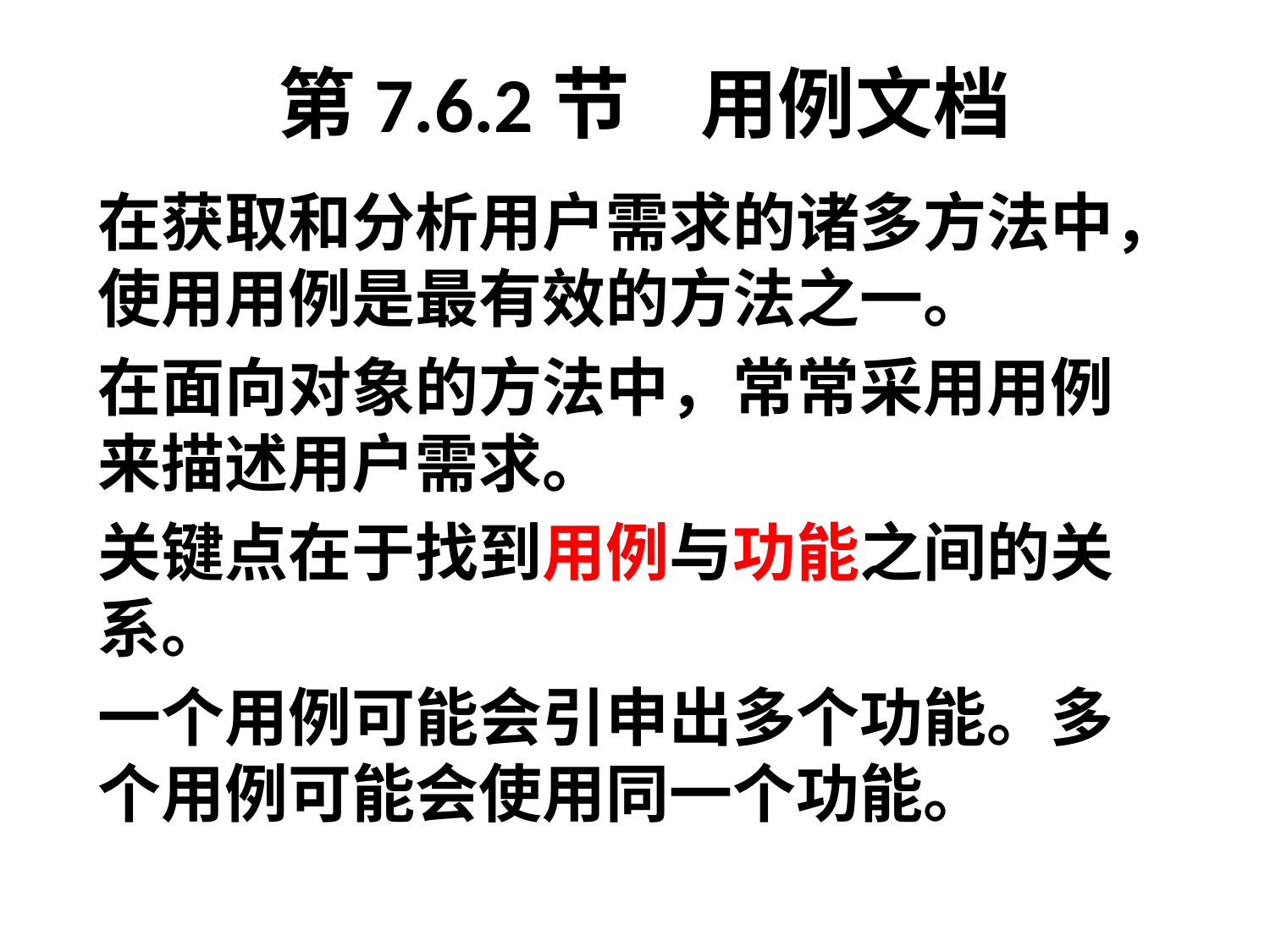

# 第7.6.2节    用例文档
在获取和分析用户需求的诸多方法中，使用用例是最有效的方法之一。
在面向对象的方法中，常常采用用例来描述用户需求。
关键点在于找到用例与功能之间的关系。
一个用例可能会引申出多个功能。多个用例可能会使用同一个功能。